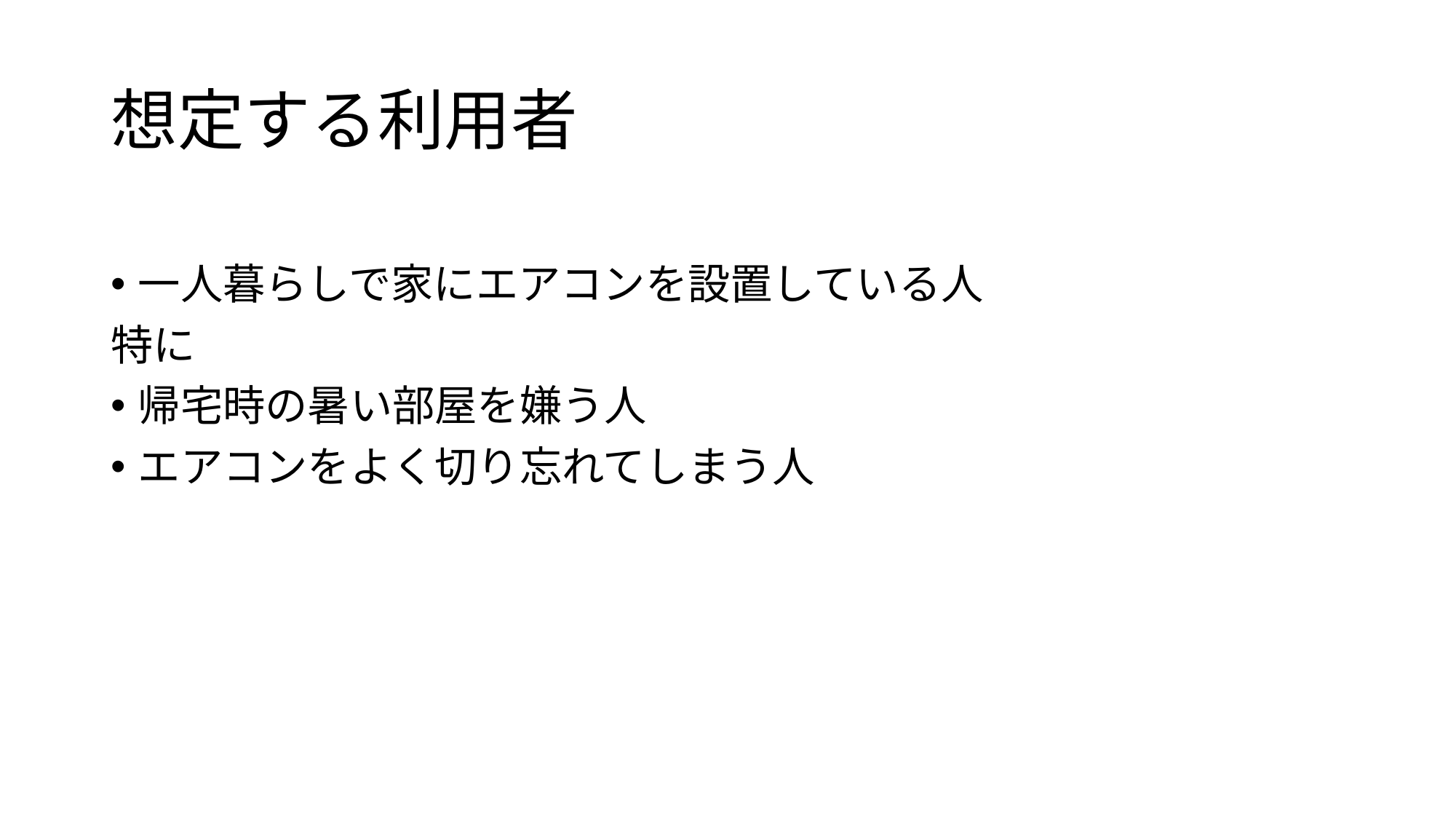

# 想定する利用者
一人暮らしで家にエアコンを設置している人
特に
帰宅時の暑い部屋を嫌う人
エアコンをよく切り忘れてしまう人